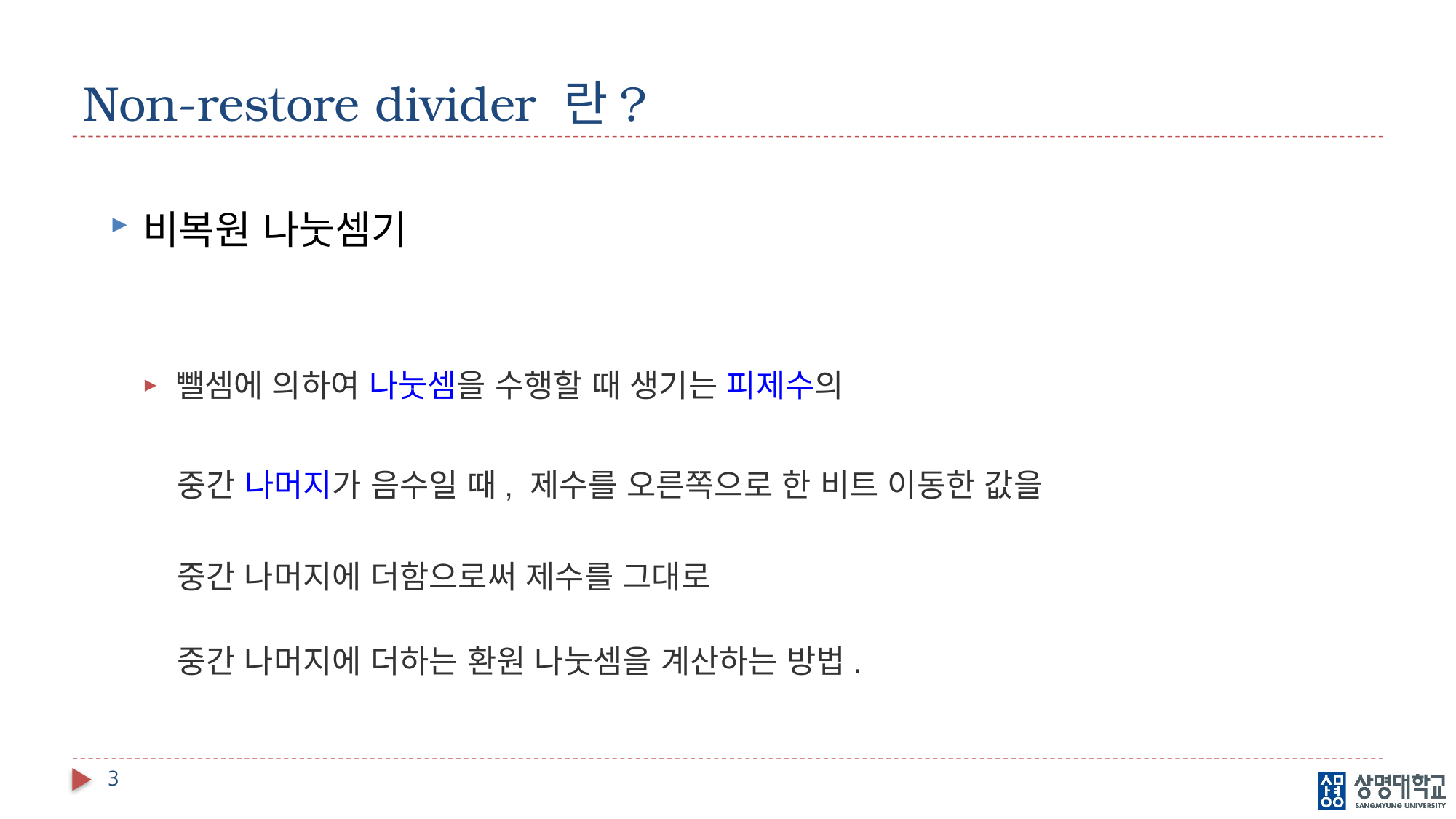

# Non-restore divider 란?

비복원 나눗셈기

뺄셈에 의하여 나눗셈을 수행할 때 생기는 피제수의
   중간 나머지가 음수일 때, 제수를 오른쪽으로 한 비트 이동한 값을
   중간 나머지에 더함으로써 제수를 그대로
   중간 나머지에 더하는 환원 나눗셈을 계산하는 방법.

3